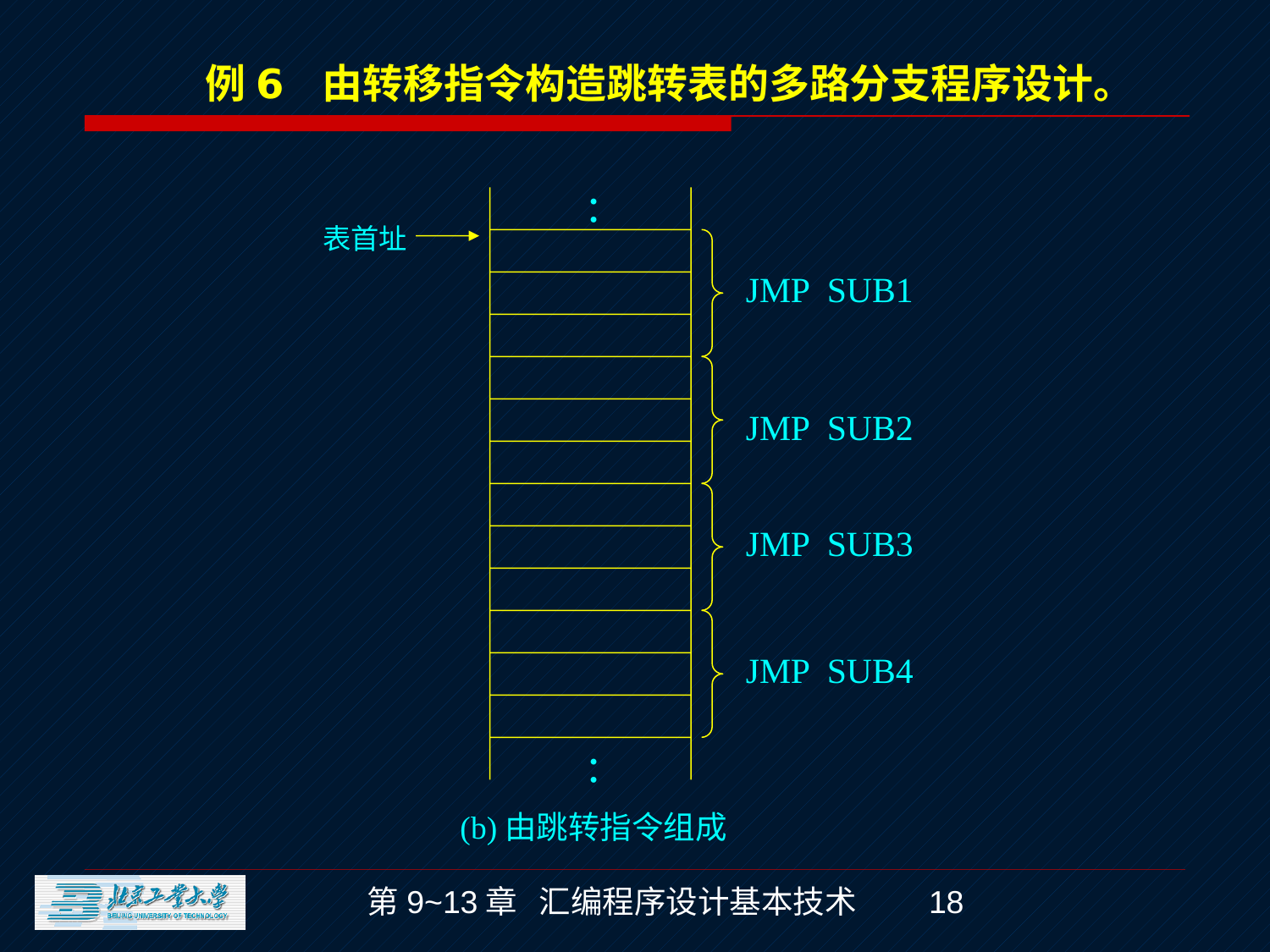

# 例6  由转移指令构造跳转表的多路分支程序设计。
:

表首址

JMP  SUB1

JMP  SUB2

JMP  SUB3

JMP  SUB4

:

(b)由跳转指令组成